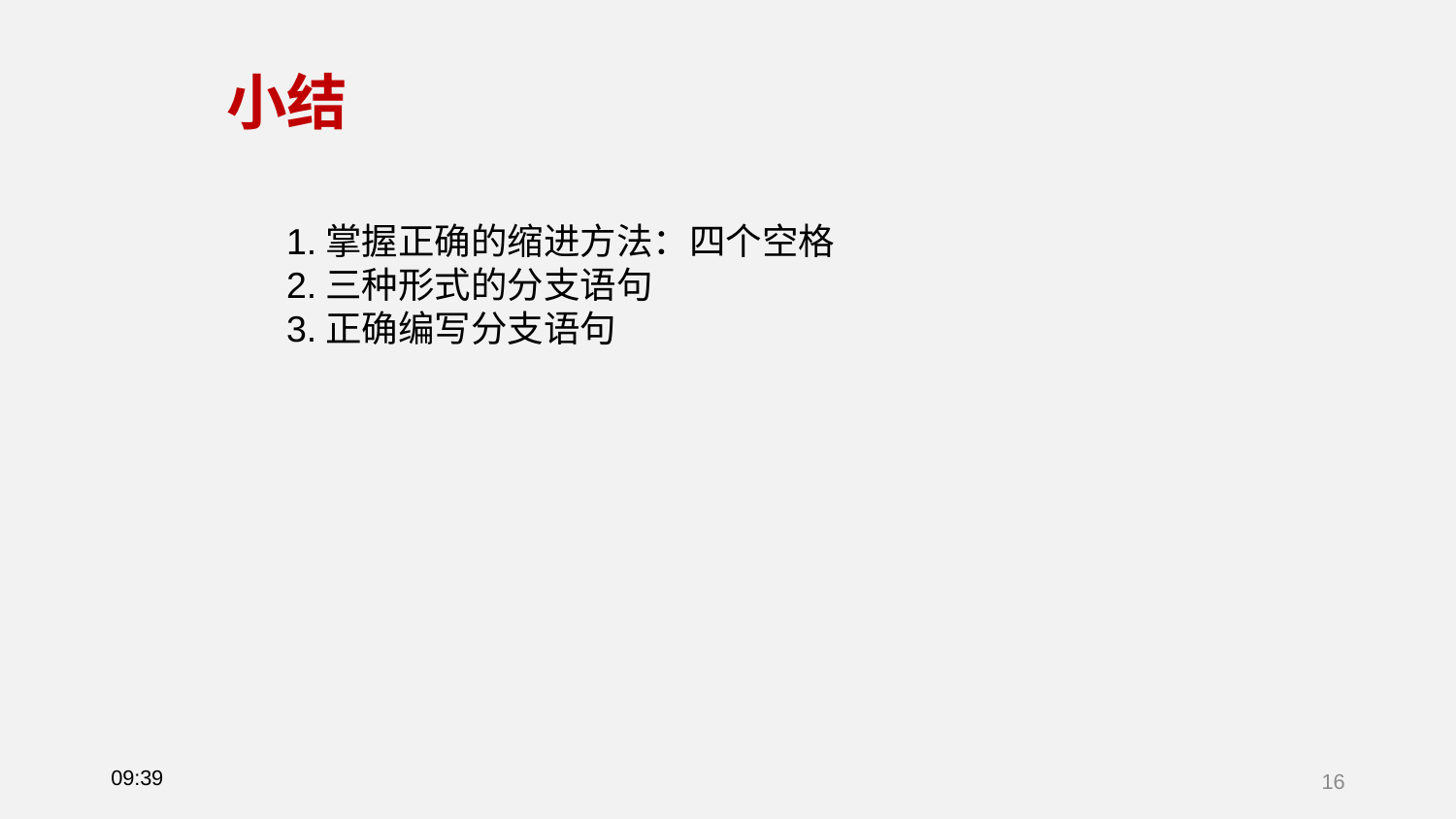

小结
1.掌握正确的缩进方法：四个空格
2.三种形式的分支语句
3.正确编写分支语句
09:39
16